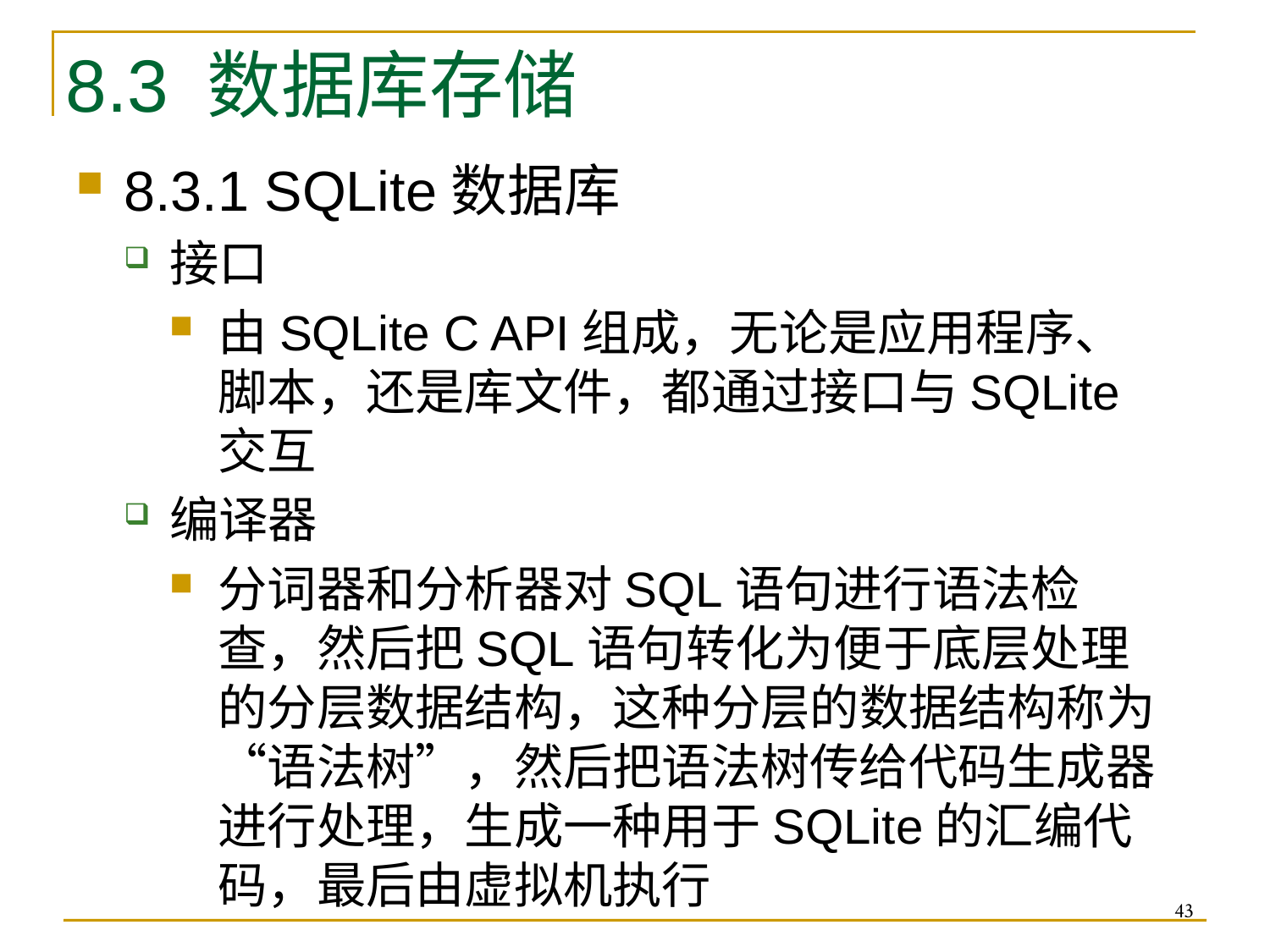

# 8.3 数据库存储
8.3.1 SQLite数据库
接口
由SQLite C API组成，无论是应用程序、脚本，还是库文件，都通过接口与SQLite交互
编译器
分词器和分析器对SQL语句进行语法检查，然后把SQL语句转化为便于底层处理的分层数据结构，这种分层的数据结构称为“语法树”，然后把语法树传给代码生成器进行处理，生成一种用于SQLite的汇编代码，最后由虚拟机执行
43